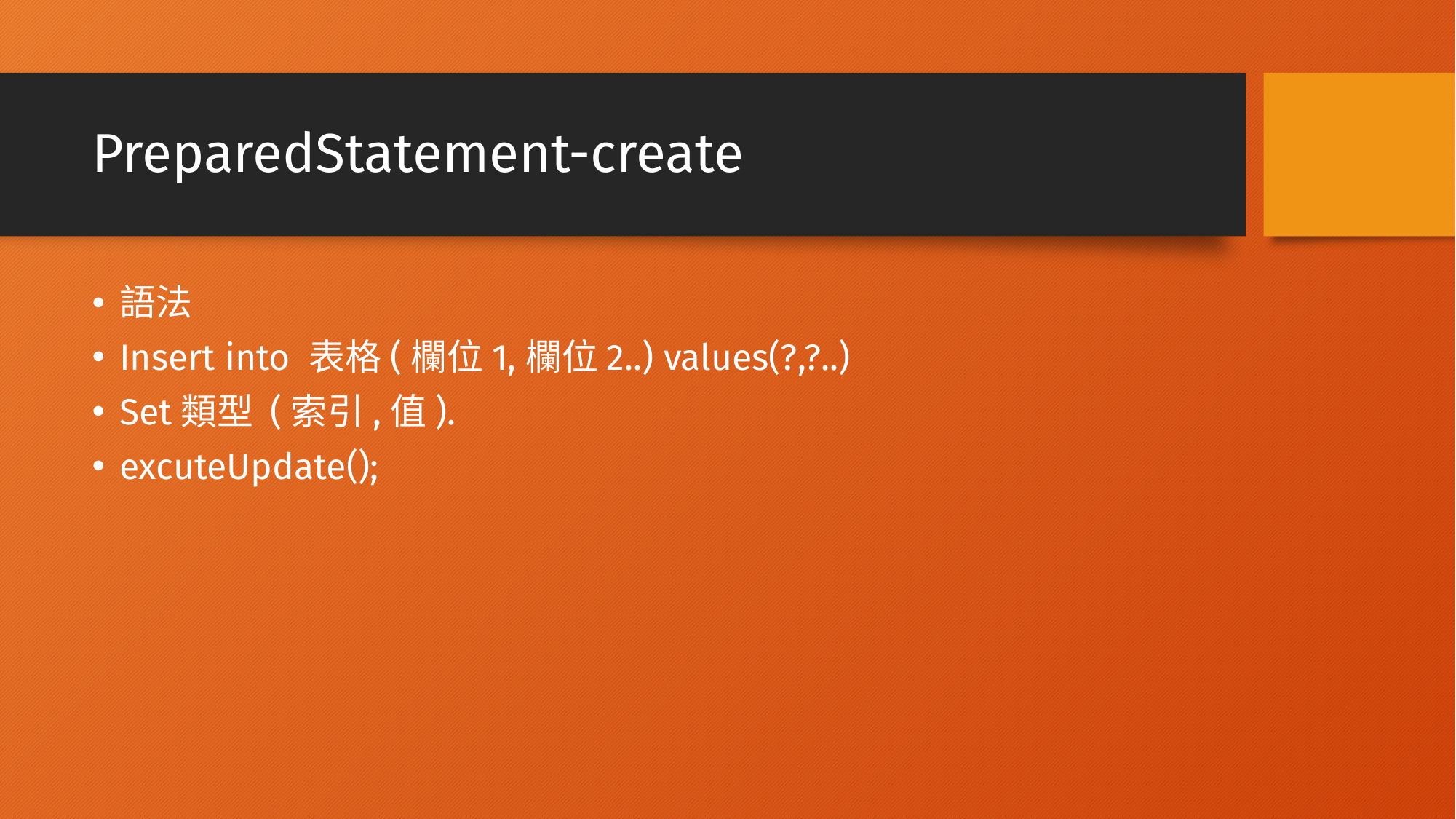

# PreparedStatement-create
語法
Insert into 表格(欄位1,欄位2..) values(?,?..)
Set類型 (索引,值).
excuteUpdate();